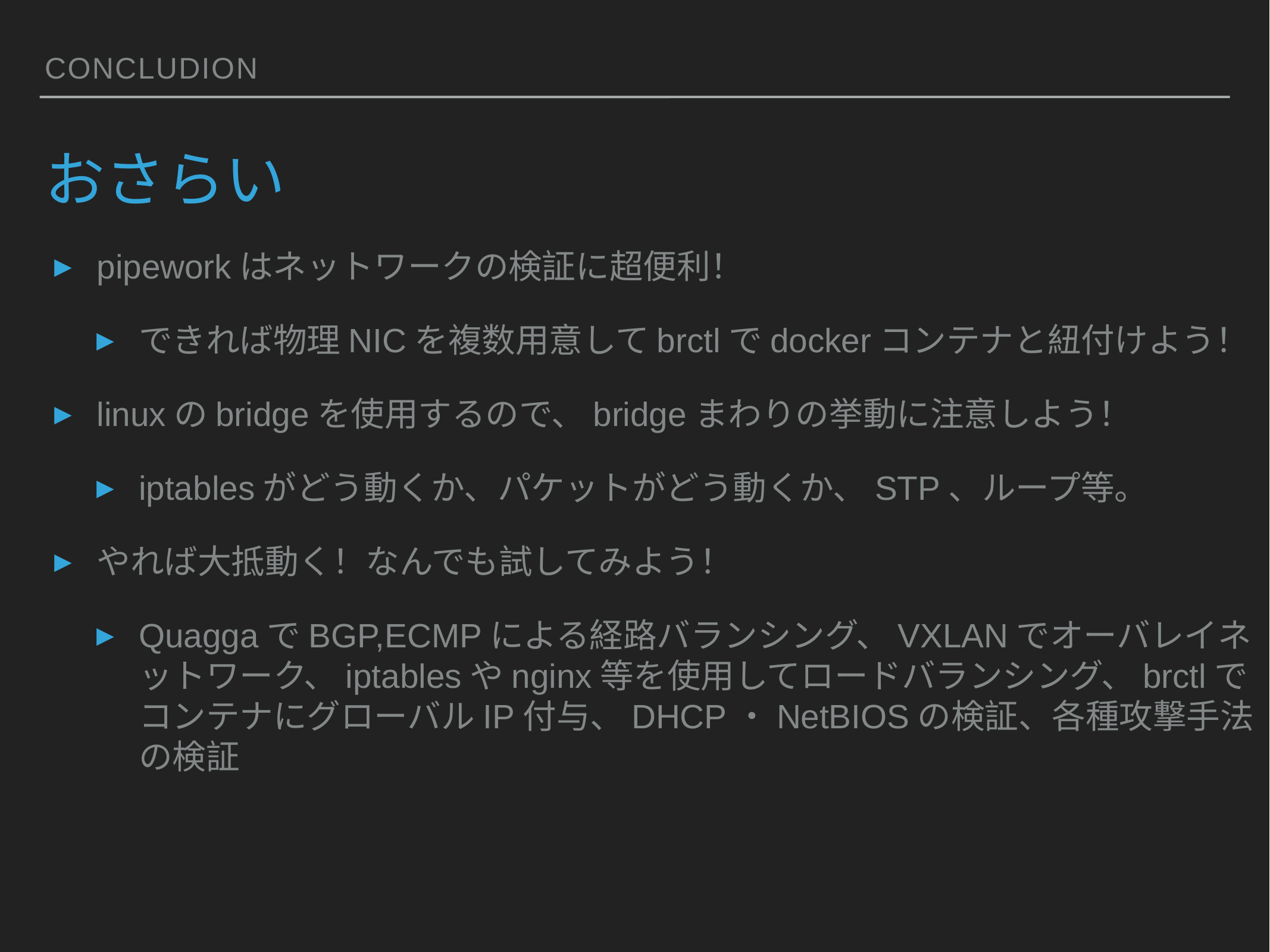

22
CONCLUDION
# おさらい
pipeworkはネットワークの検証に超便利！
できれば物理NICを複数用意してbrctlでdockerコンテナと紐付けよう！
linuxのbridgeを使用するので、bridgeまわりの挙動に注意しよう！
iptablesがどう動くか、パケットがどう動くか、STP、ループ等。
やれば大抵動く！なんでも試してみよう！
QuaggaでBGP,ECMPによる経路バランシング、VXLANでオーバレイネットワーク、iptablesやnginx等を使用してロードバランシング、brctlでコンテナにグローバルIP付与、DHCP・NetBIOSの検証、各種攻撃手法の検証